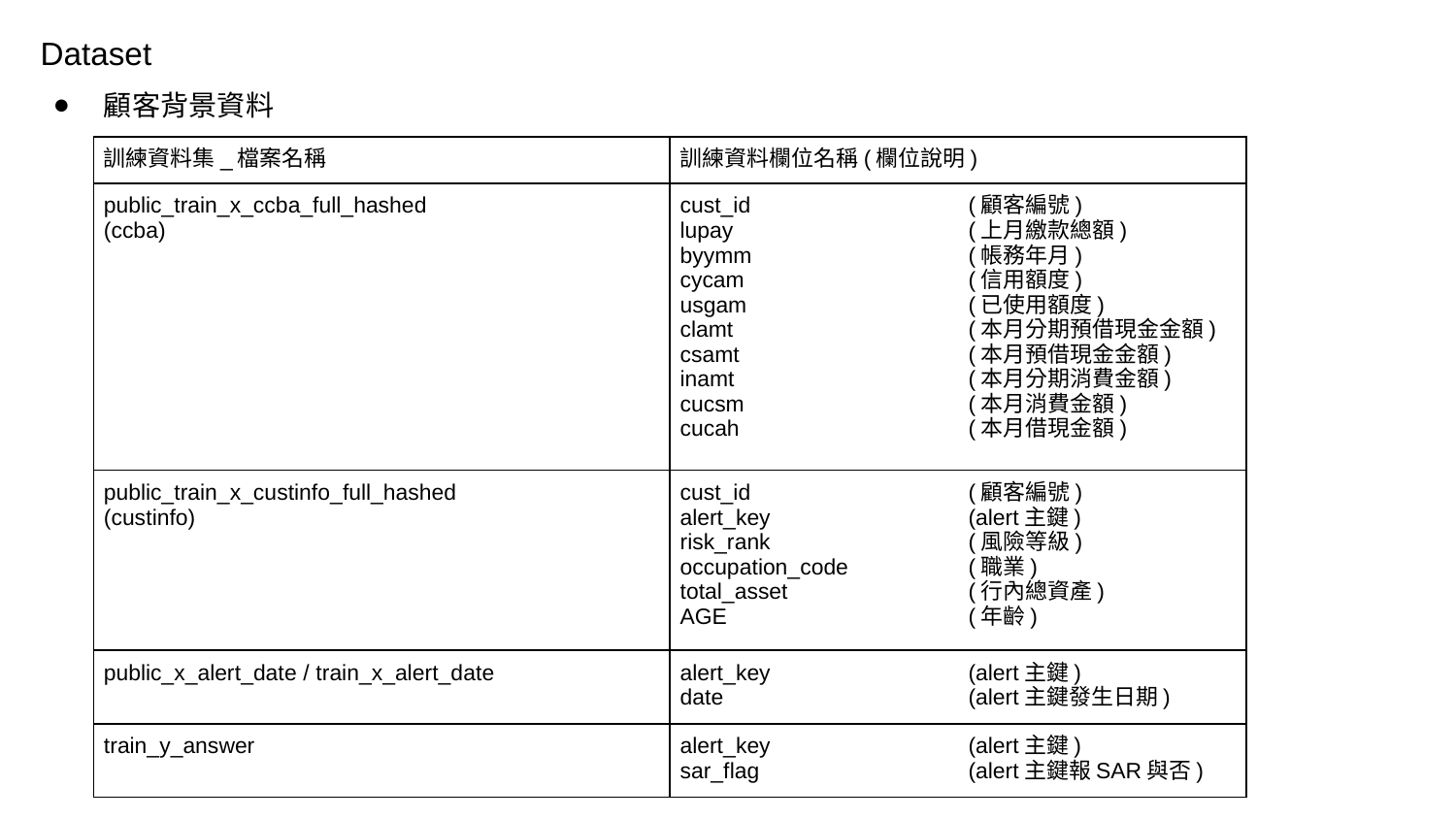

# Dataset

顧客背景資料
| 訓練資料集\_檔案名稱 | 訓練資料欄位名稱(欄位說明) |  |
| --- | --- | --- |
| public\_train\_x\_ccba\_full\_hashed (ccba) | cust\_id lupay byymm cycam usgam clamt csamt inamt cucsm cucah | (顧客編號) (上月繳款總額) (帳務年月) (信用額度) (已使用額度) (本月分期預借現金金額) (本月預借現金金額) (本月分期消費金額) (本月消費金額) (本月借現金額) |
| public\_train\_x\_custinfo\_full\_hashed (custinfo) | cust\_id alert\_key risk\_rank occupation\_code total\_asset AGE | (顧客編號) (alert主鍵) (風險等級) (職業) (行內總資產) (年齡) |
| public\_x\_alert\_date / train\_x\_alert\_date | alert\_key date | (alert主鍵) (alert主鍵發生日期) |
| train\_y\_answer | alert\_key sar\_flag | (alert主鍵) (alert主鍵報SAR與否) |